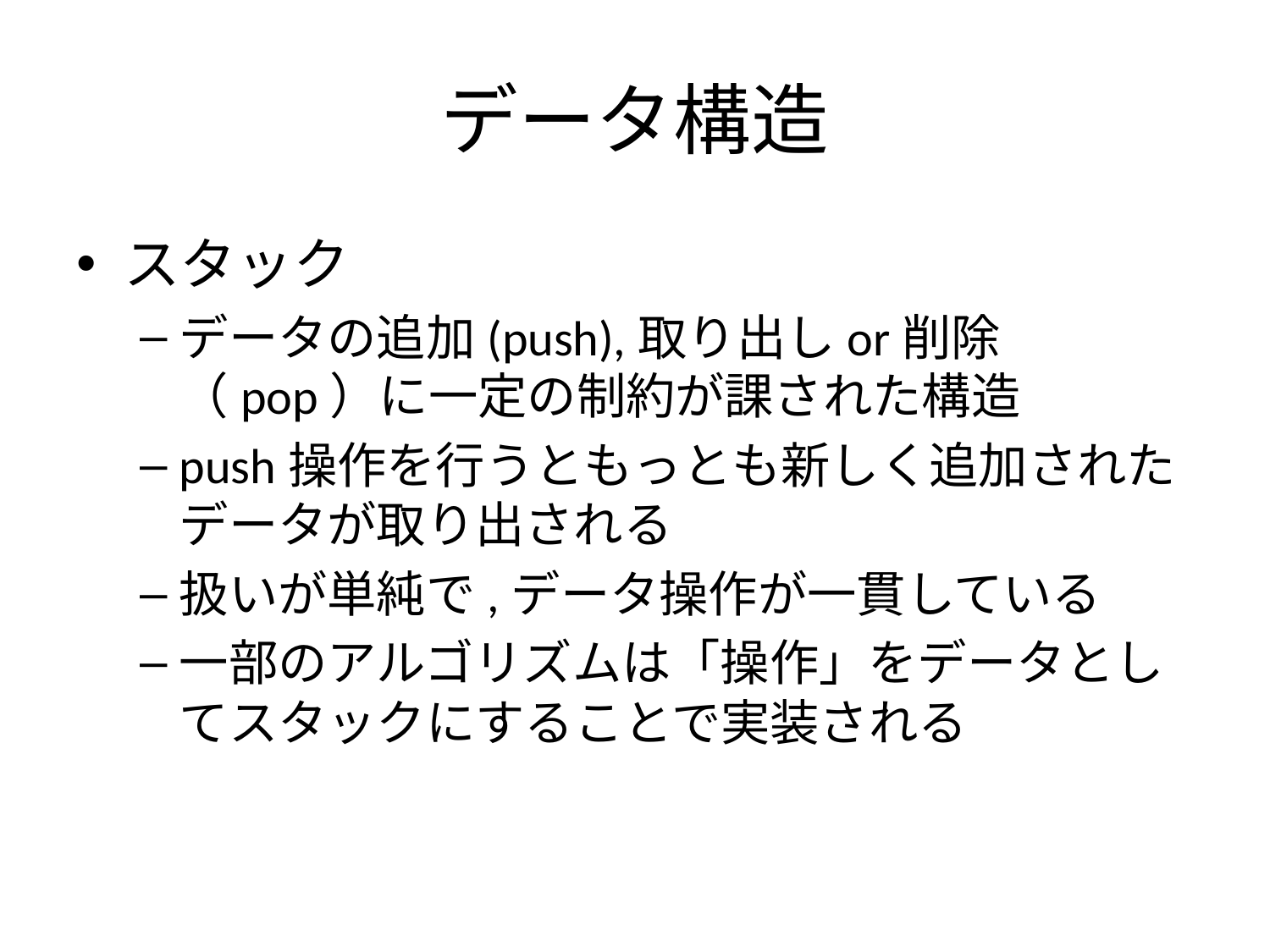

# データ構造
スタック
データの追加(push),取り出しor削除（pop）に一定の制約が課された構造
push操作を行うともっとも新しく追加されたデータが取り出される
扱いが単純で,データ操作が一貫している
一部のアルゴリズムは「操作」をデータとしてスタックにすることで実装される